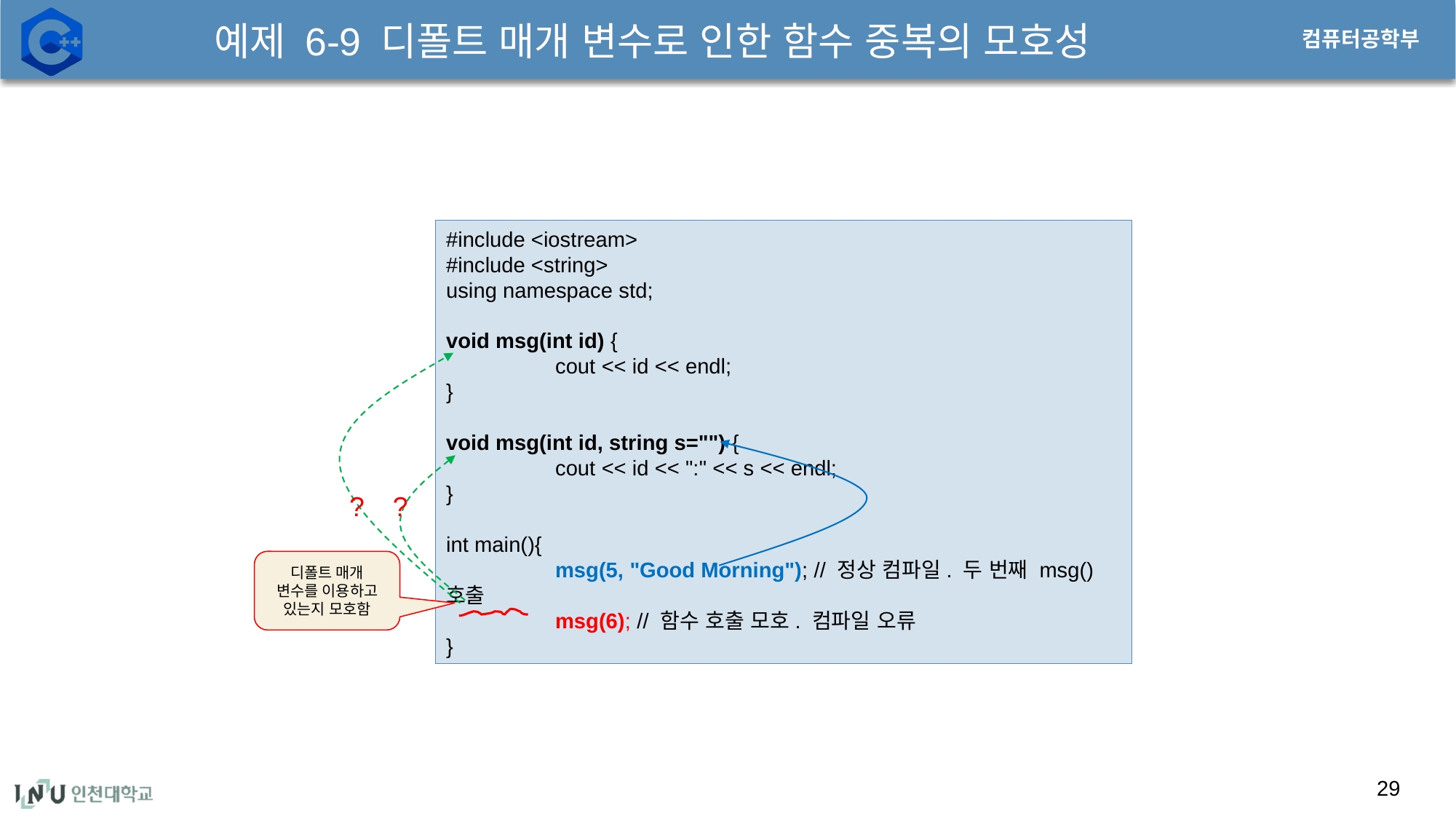

# 예제 6-9 디폴트 매개 변수로 인한 함수 중복의 모호성
#include <iostream>
#include <string>
using namespace std;

void msg(int id) {
	cout << id << endl;
}

void msg(int id, string s="") {
	cout << id << ":" << s << endl;
}

int main(){
	msg(5, "Good Morning"); // 정상 컴파일. 두 번째 msg() 호출
	msg(6); // 함수 호출 모호. 컴파일 오류
}

?
?
디폴트 매개 변수를 이용하고 있는지 모호함